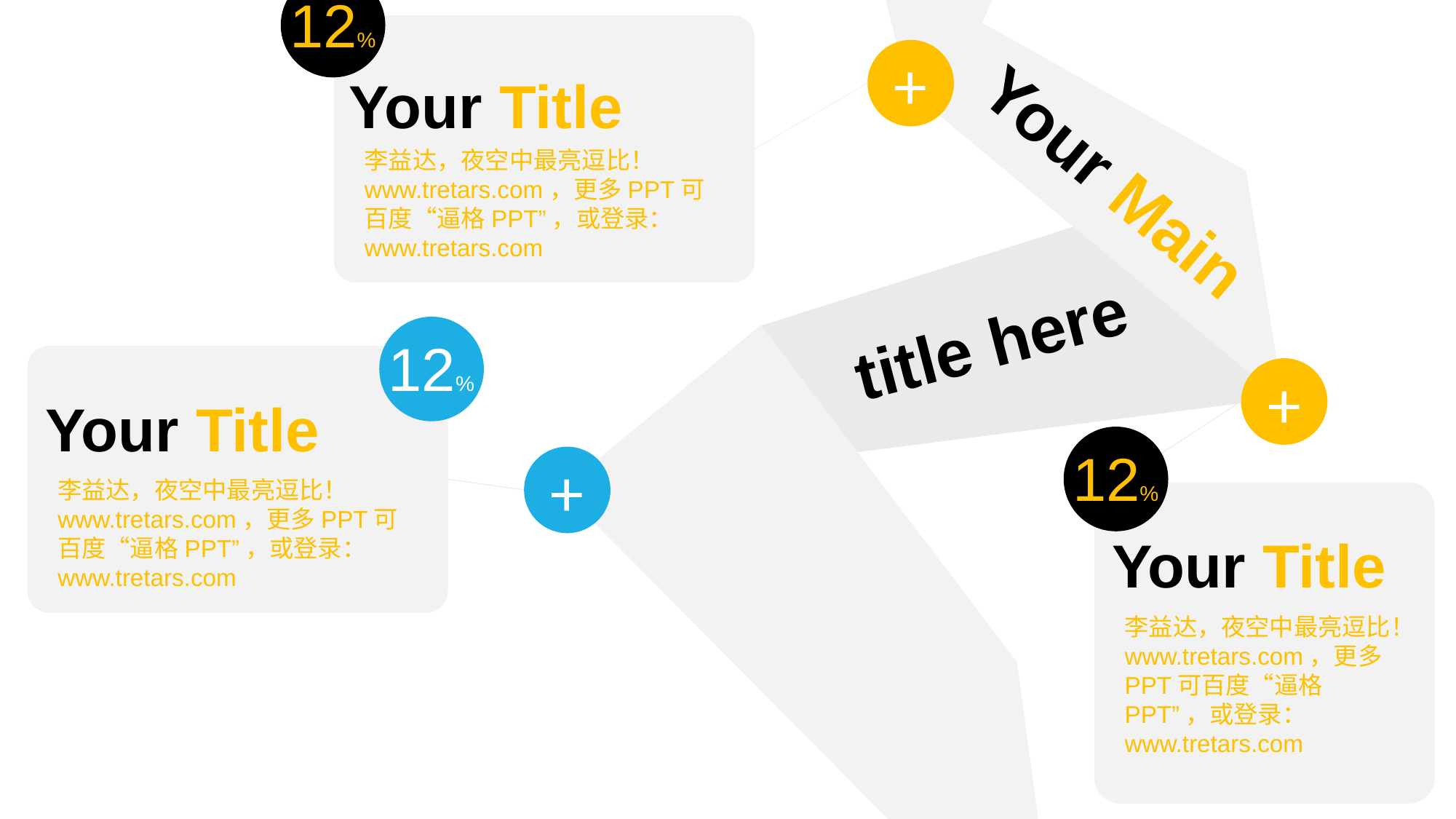

12%

+
Your Title
Your Main
李益达，夜空中最亮逗比！www.tretars.com，更多PPT可百度“逼格PPT”，或登录：www.tretars.com
title here

12%

+
Your Title

12%
+
李益达，夜空中最亮逗比！www.tretars.com，更多PPT可百度“逼格PPT”，或登录：www.tretars.com

Your Title

李益达，夜空中最亮逗比！www.tretars.com，更多PPT可百度“逼格PPT”，或登录：www.tretars.com